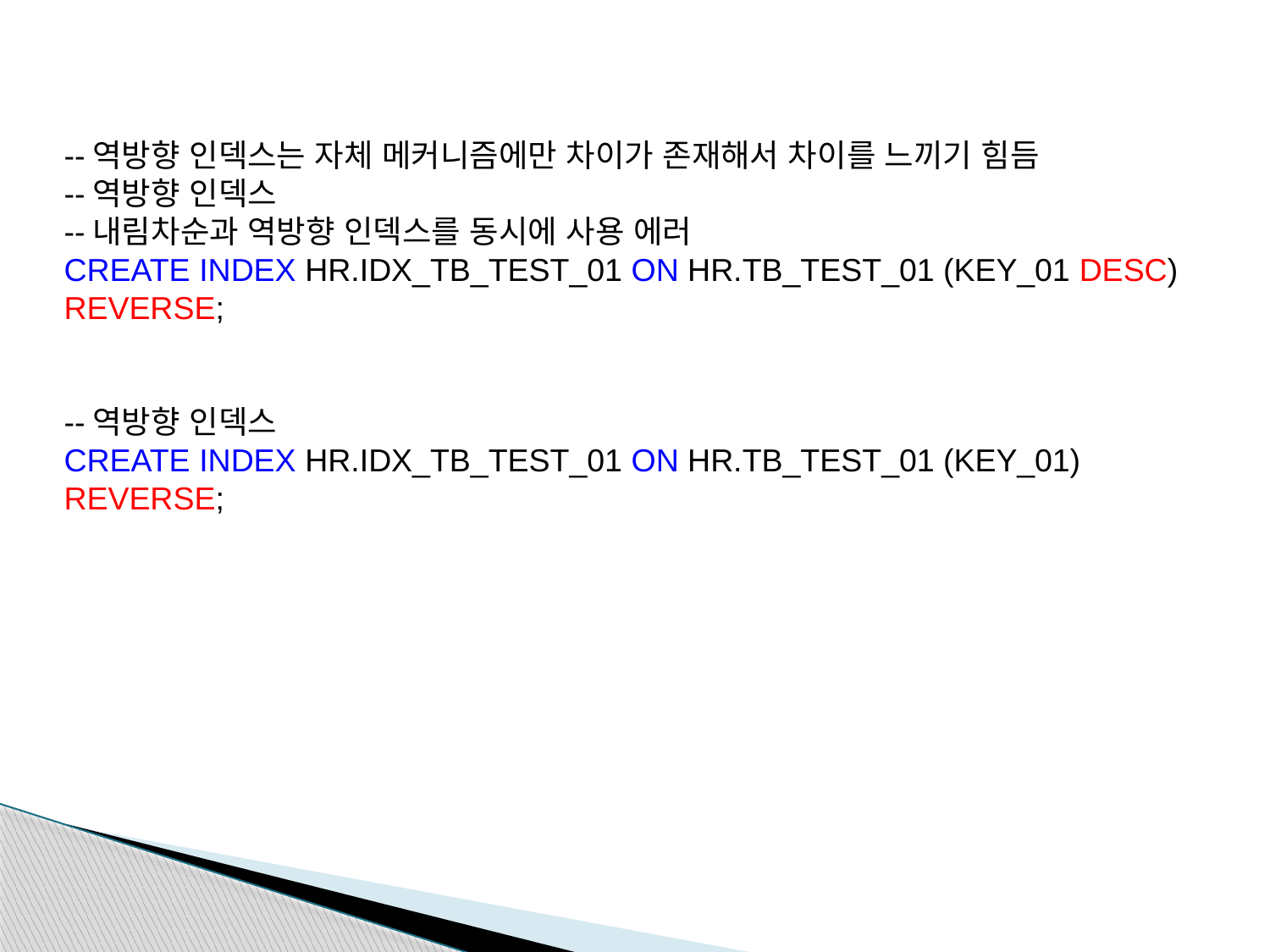

--역방향 인덱스는 자체 메커니즘에만 차이가 존재해서 차이를 느끼기 힘듬
--역방향 인덱스
--내림차순과 역방향 인덱스를 동시에 사용 에러
CREATE INDEX HR.IDX_TB_TEST_01 ON HR.TB_TEST_01 (KEY_01 DESC) REVERSE;

--역방향 인덱스
CREATE INDEX HR.IDX_TB_TEST_01 ON HR.TB_TEST_01 (KEY_01) REVERSE;